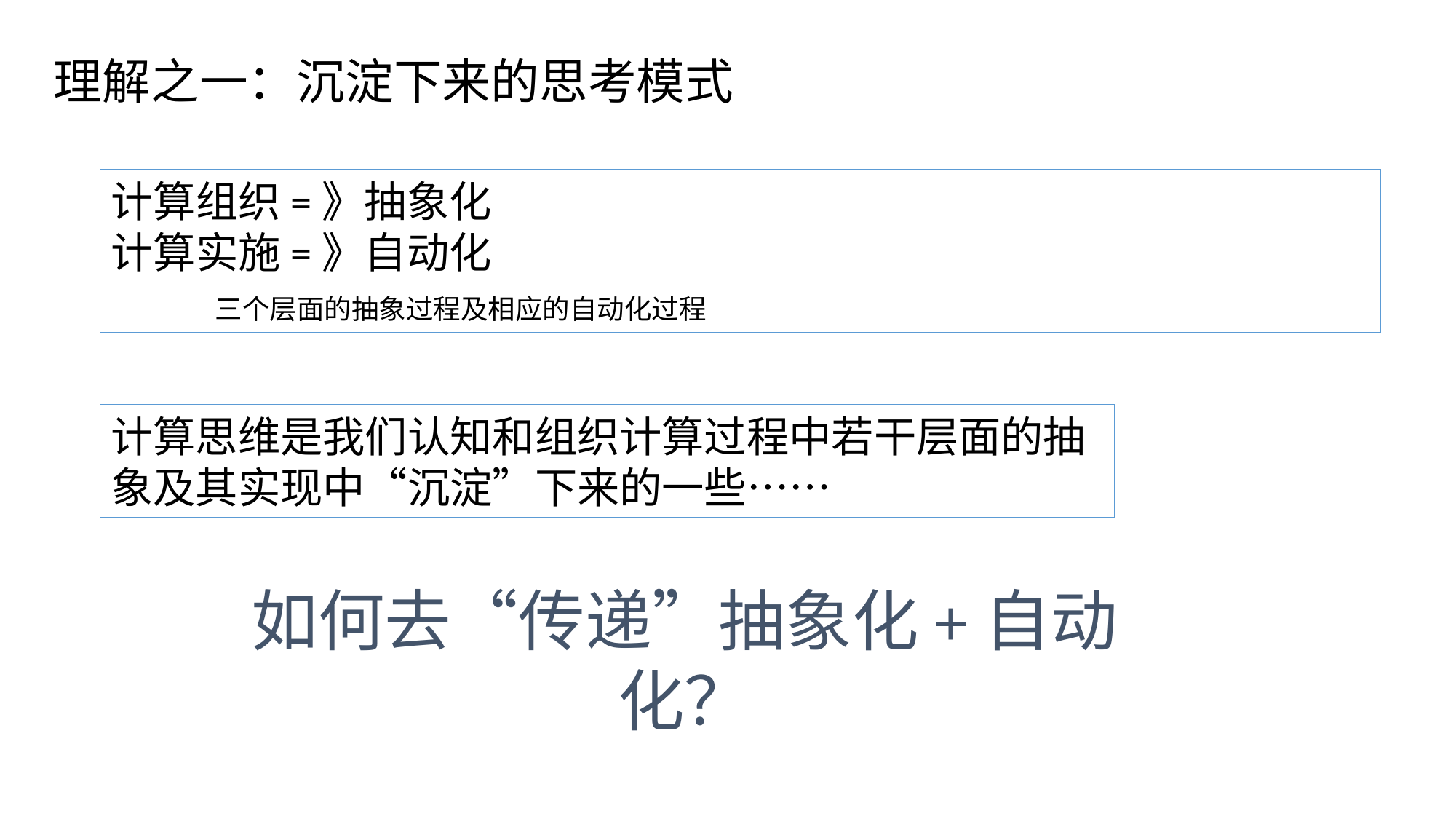

理解之一：沉淀下来的思考模式
# 计算组织=》抽象化 计算实施=》自动化 三个层面的抽象过程及相应的自动化过程
计算思维是我们认知和组织计算过程中若干层面的抽象及其实现中“沉淀”下来的一些……
如何去“传递”抽象化+自动化？